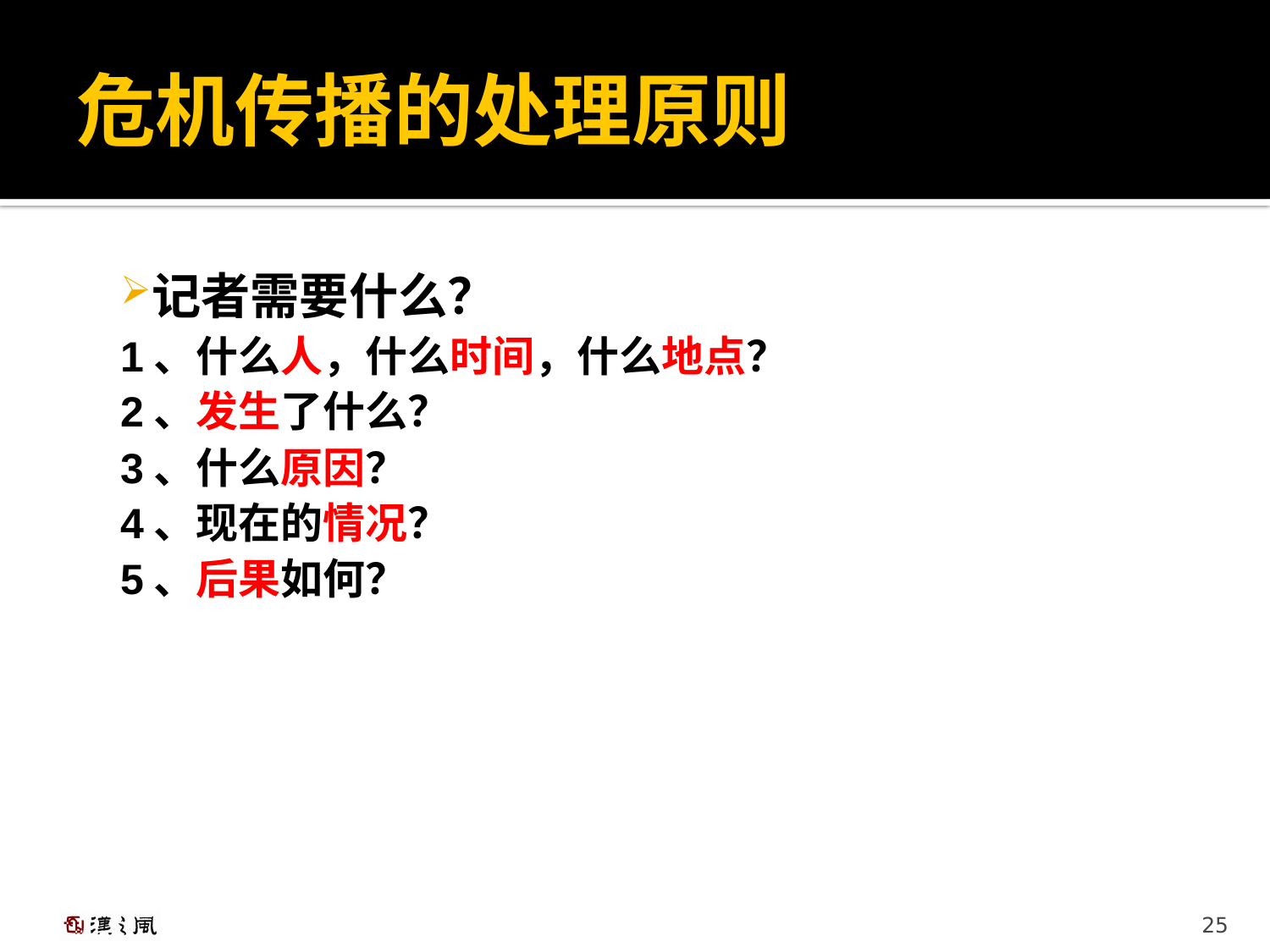

# 危机传播的处理原则
记者需要什么？
1、什么人，什么时间，什么地点？
2、发生了什么？
3、什么原因？
4、现在的情况？
5、后果如何？
25